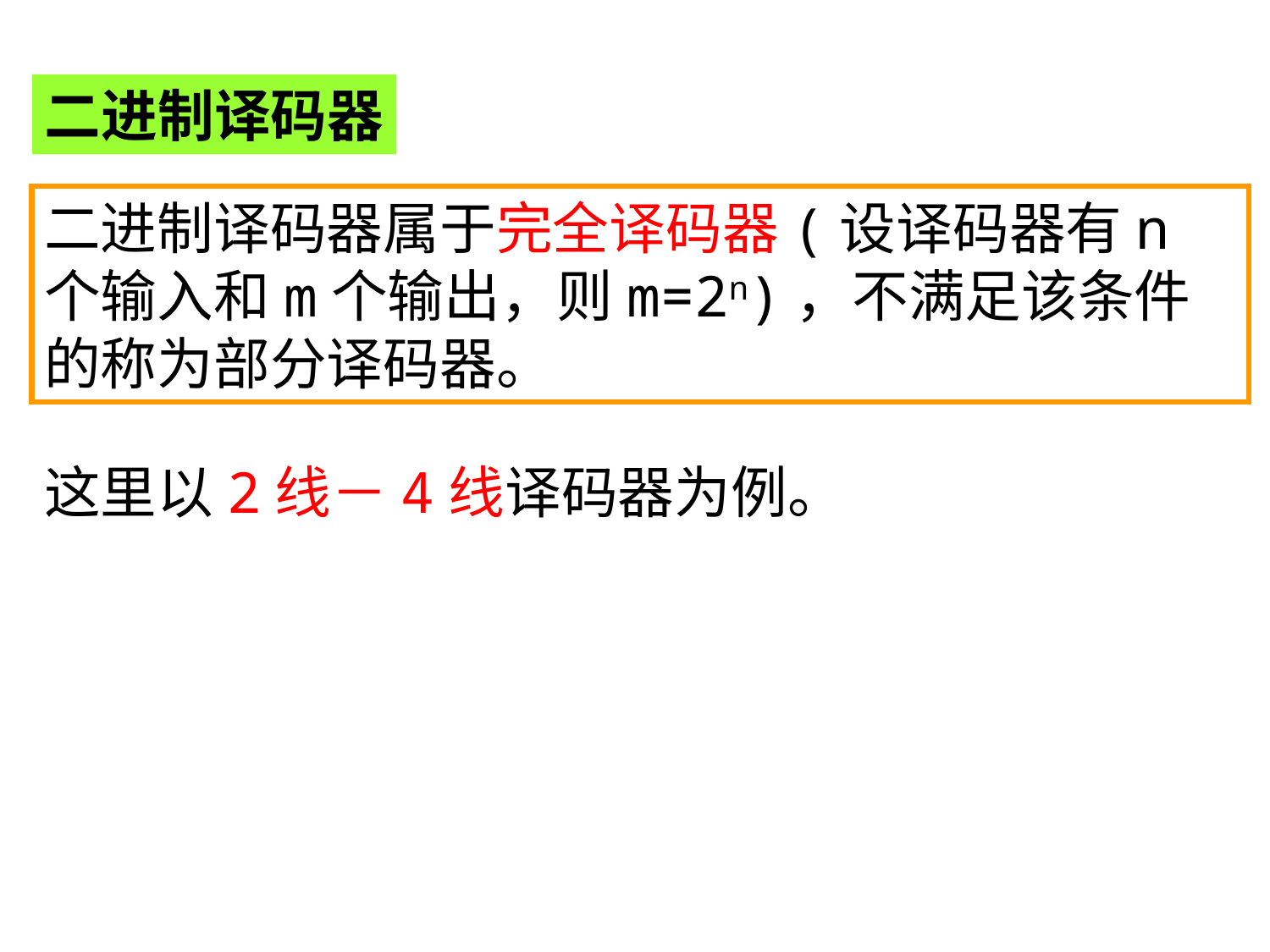

二进制译码器
二进制译码器属于完全译码器(设译码器有n个输入和m个输出，则m=2n)，不满足该条件的称为部分译码器。
这里以2线－4线译码器为例。
19